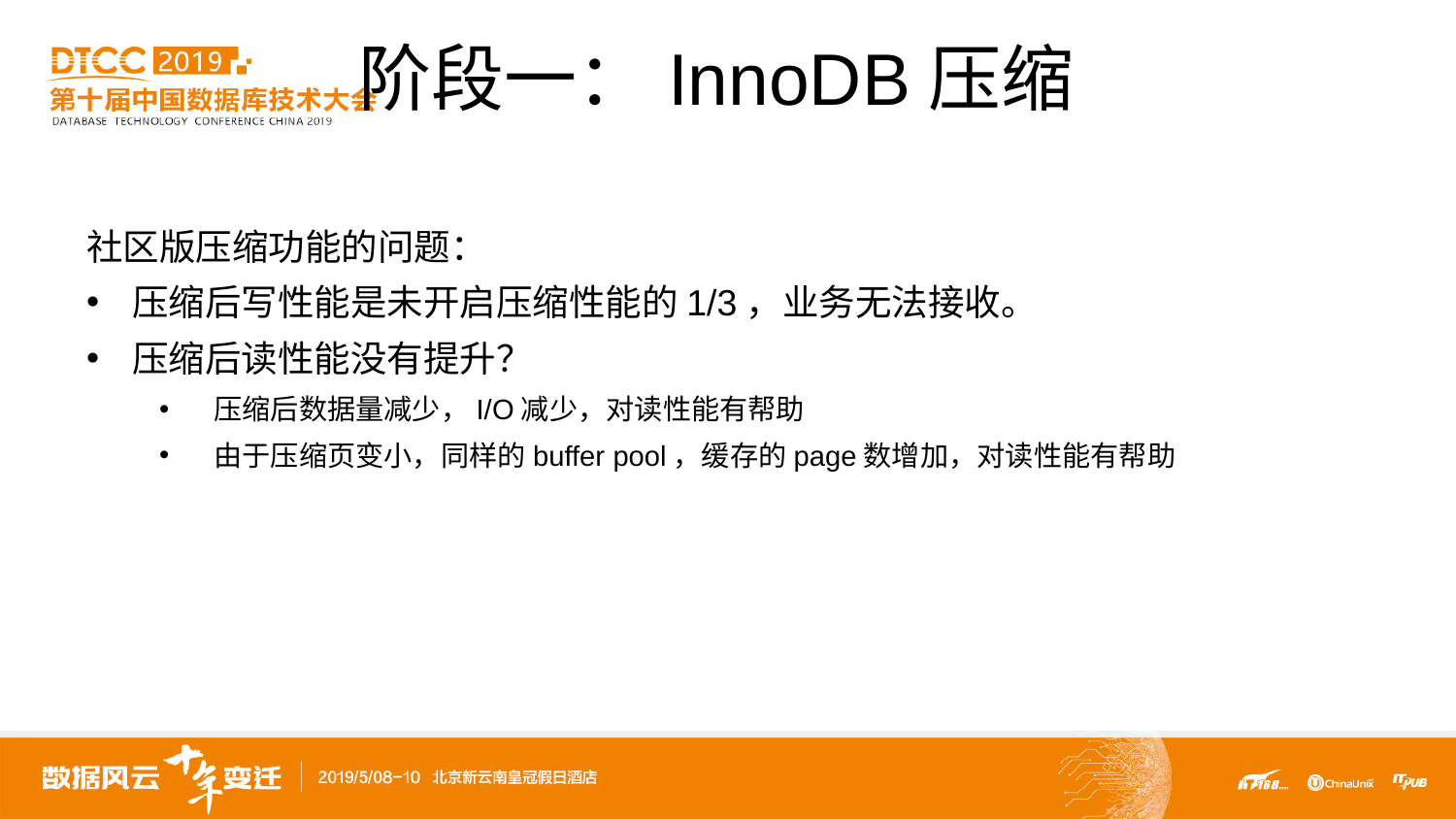

# 阶段一：InnoDB压缩
社区版压缩功能的问题：
压缩后写性能是未开启压缩性能的1/3，业务无法接收。
压缩后读性能没有提升？
压缩后数据量减少，I/O减少，对读性能有帮助
由于压缩页变小，同样的buffer pool，缓存的page数增加，对读性能有帮助